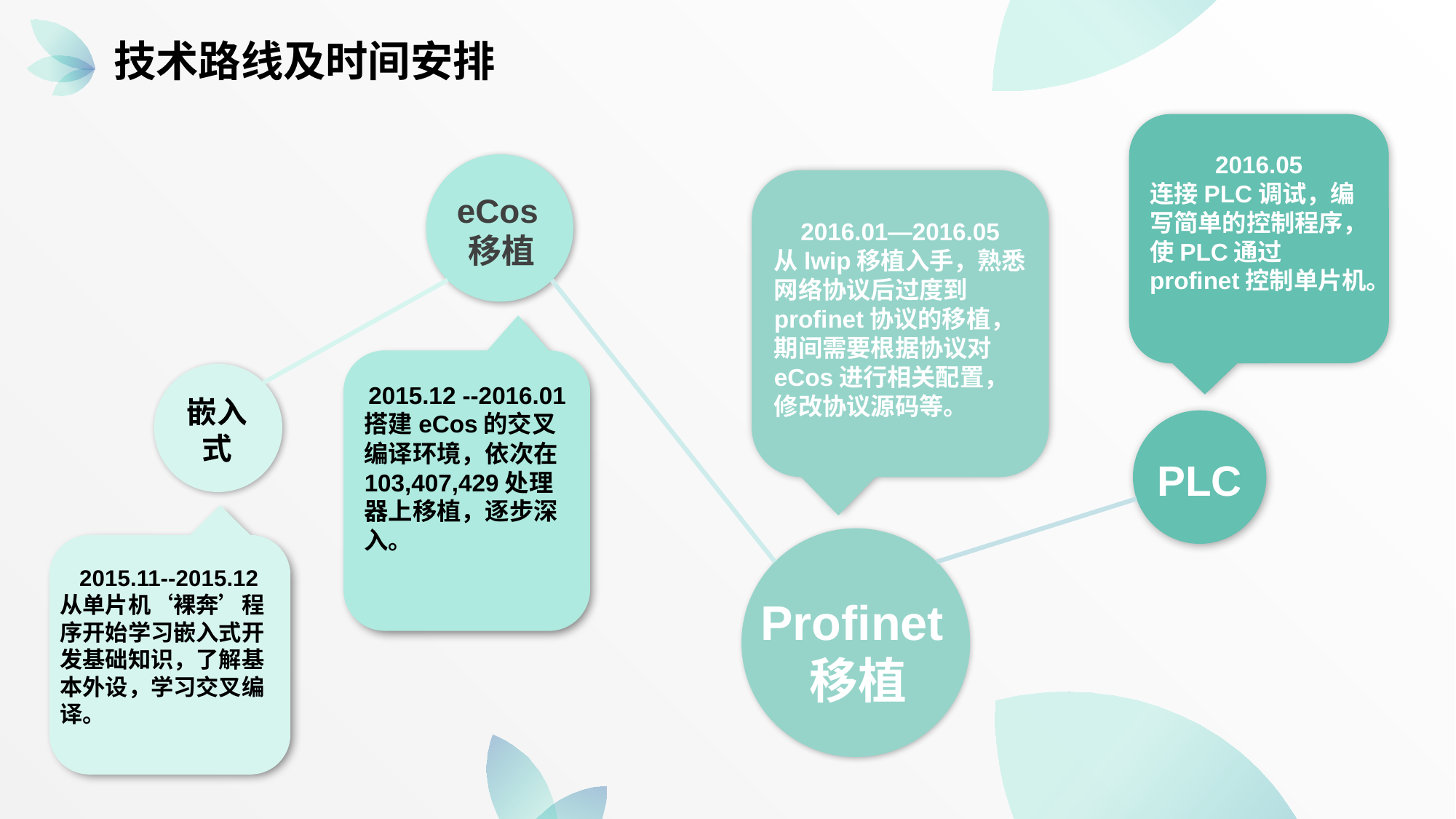

技术路线及时间安排

2016.05
连接PLC调试，编写简单的控制程序，使PLC通过profinet控制单片机。

eCos移植
2016.01—2016.05
从lwip移植入手，熟悉网络协议后过度到profinet协议的移植，期间需要根据协议对eCos进行相关配置，修改协议源码等。

2015.12 --2016.01
搭建eCos的交叉编译环境，依次在103,407,429处理器上移植，逐步深入。
嵌入式

PLC

2015.11--2015.12
从单片机‘裸奔’程序开始学习嵌入式开发基础知识，了解基本外设，学习交叉编译。
Profinet移植